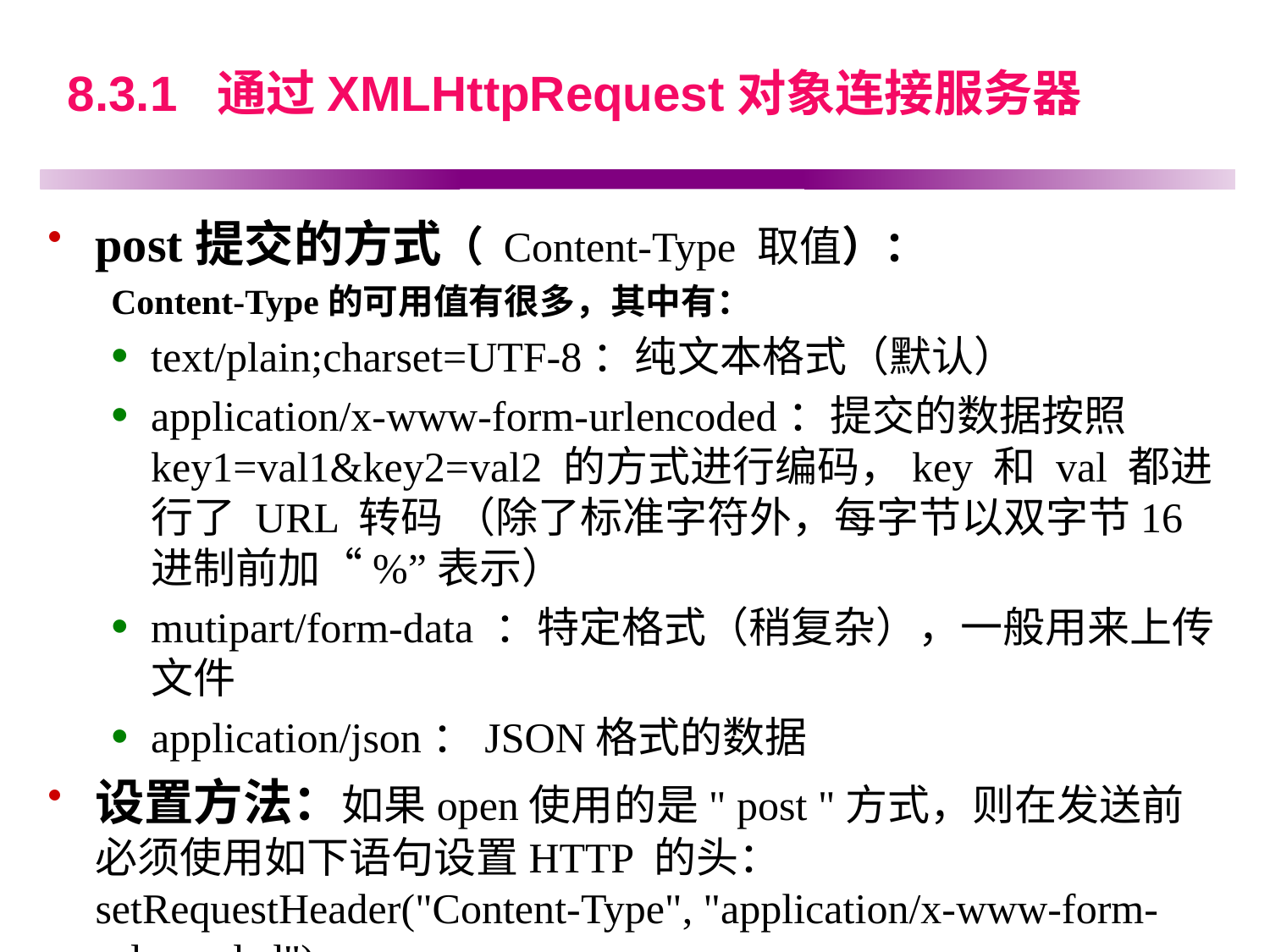

# 8.3.1  通过XMLHttpRequest对象连接服务器
post提交的方式（ Content-Type 取值）：
Content-Type的可用值有很多，其中有：
text/plain;charset=UTF-8：纯文本格式（默认）
application/x-www-form-urlencoded：提交的数据按照 key1=val1&key2=val2 的方式进行编码，key 和 val 都进行了 URL 转码 （除了标准字符外，每字节以双字节16进制前加“%”表示）
mutipart/form-data ：特定格式（稍复杂），一般用来上传文件
application/json：JSON格式的数据
设置方法：如果open使用的是" post "方式，则在发送前必须使用如下语句设置HTTP 的头：setRequestHeader("Content-Type", "application/x-www-form-urlencoded");